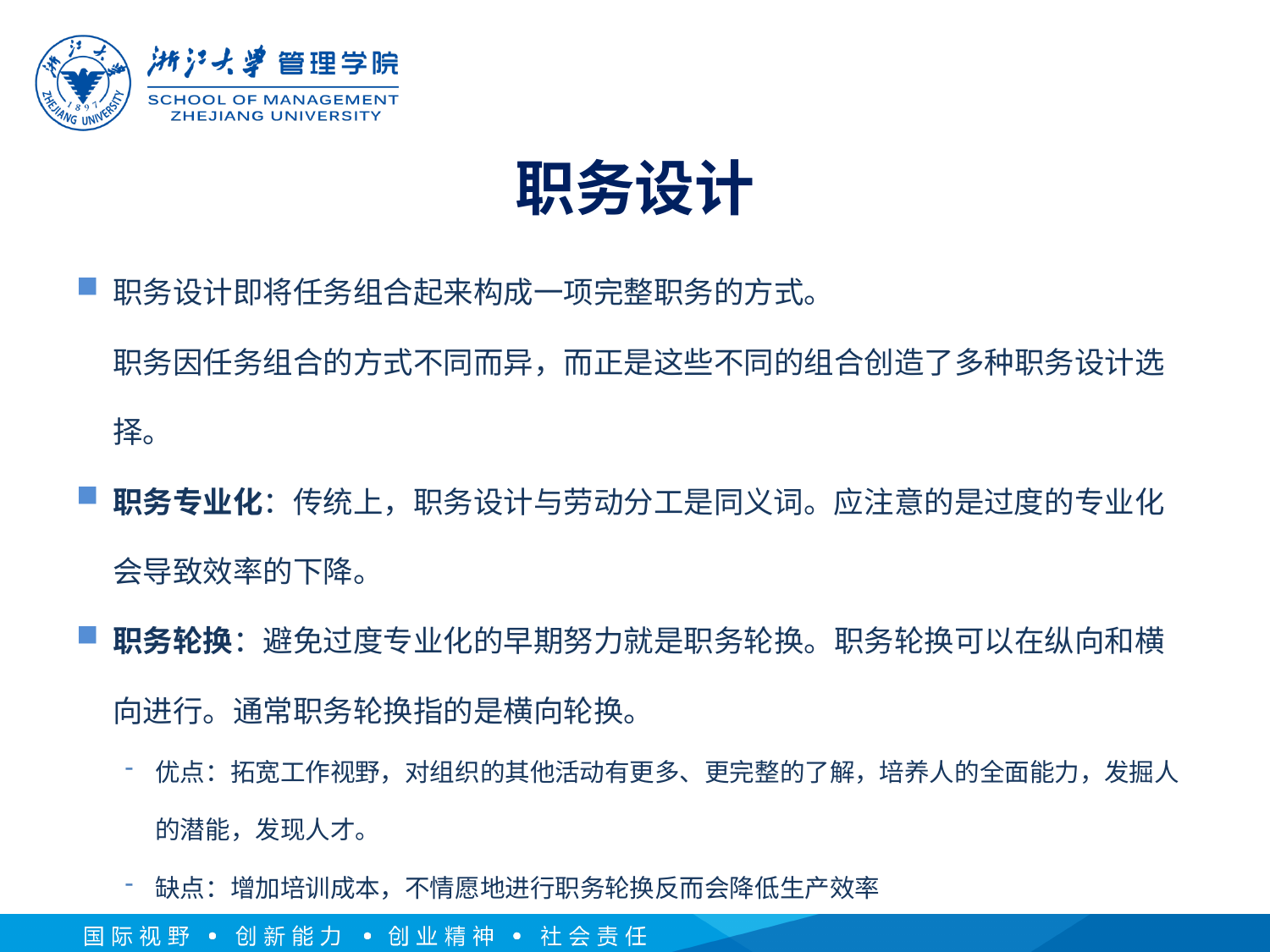

# 职务设计
职务设计即将任务组合起来构成一项完整职务的方式。
职务因任务组合的方式不同而异，而正是这些不同的组合创造了多种职务设计选择。
职务专业化：传统上，职务设计与劳动分工是同义词。应注意的是过度的专业化会导致效率的下降。
职务轮换：避免过度专业化的早期努力就是职务轮换。职务轮换可以在纵向和横向进行。通常职务轮换指的是横向轮换。
优点：拓宽工作视野，对组织的其他活动有更多、更完整的了解，培养人的全面能力，发掘人的潜能，发现人才。
缺点：增加培训成本，不情愿地进行职务轮换反而会降低生产效率